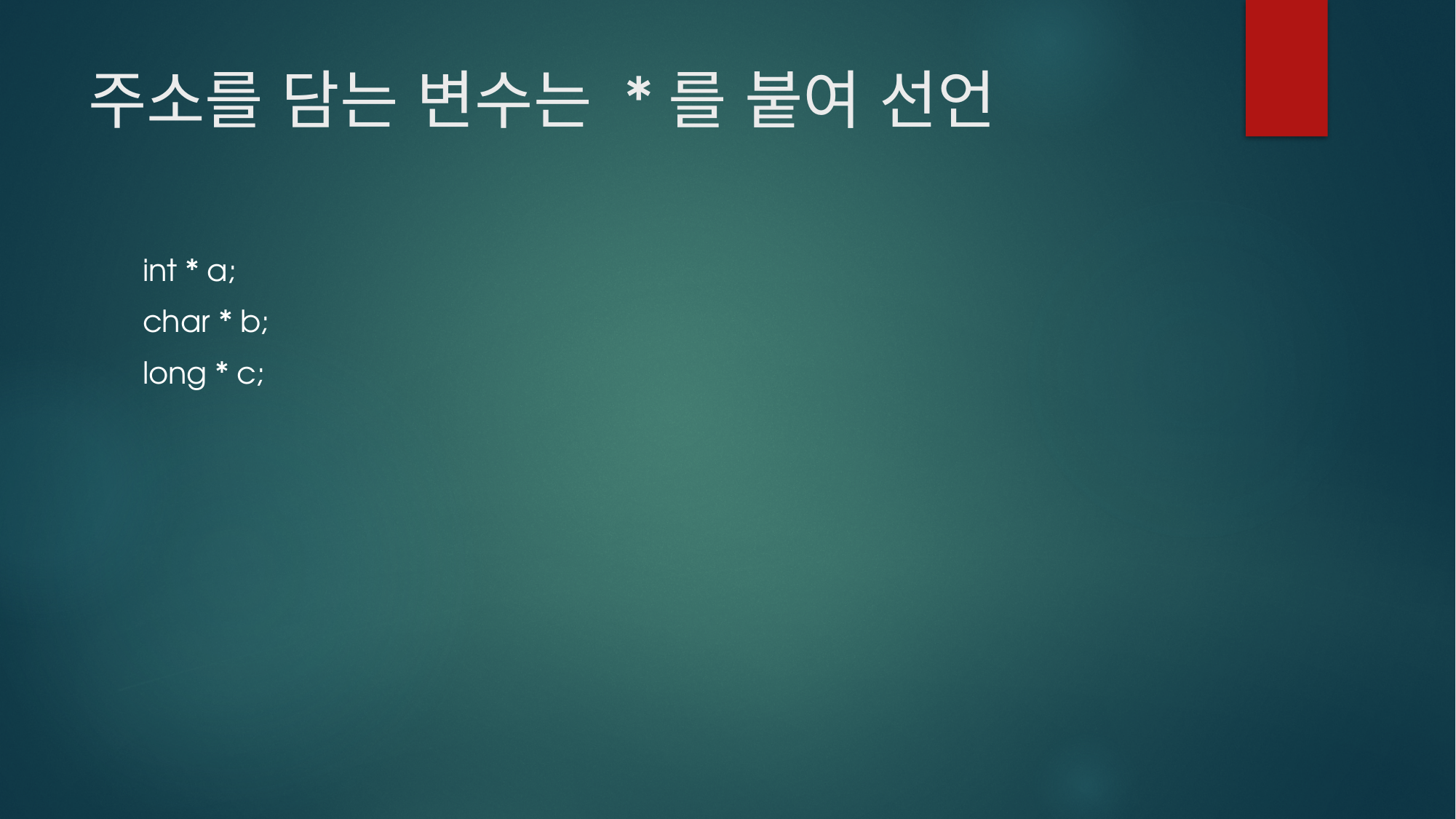

# 주소를 담는 변수는 *를 붙여 선언
int * a;
char * b;
long * c;